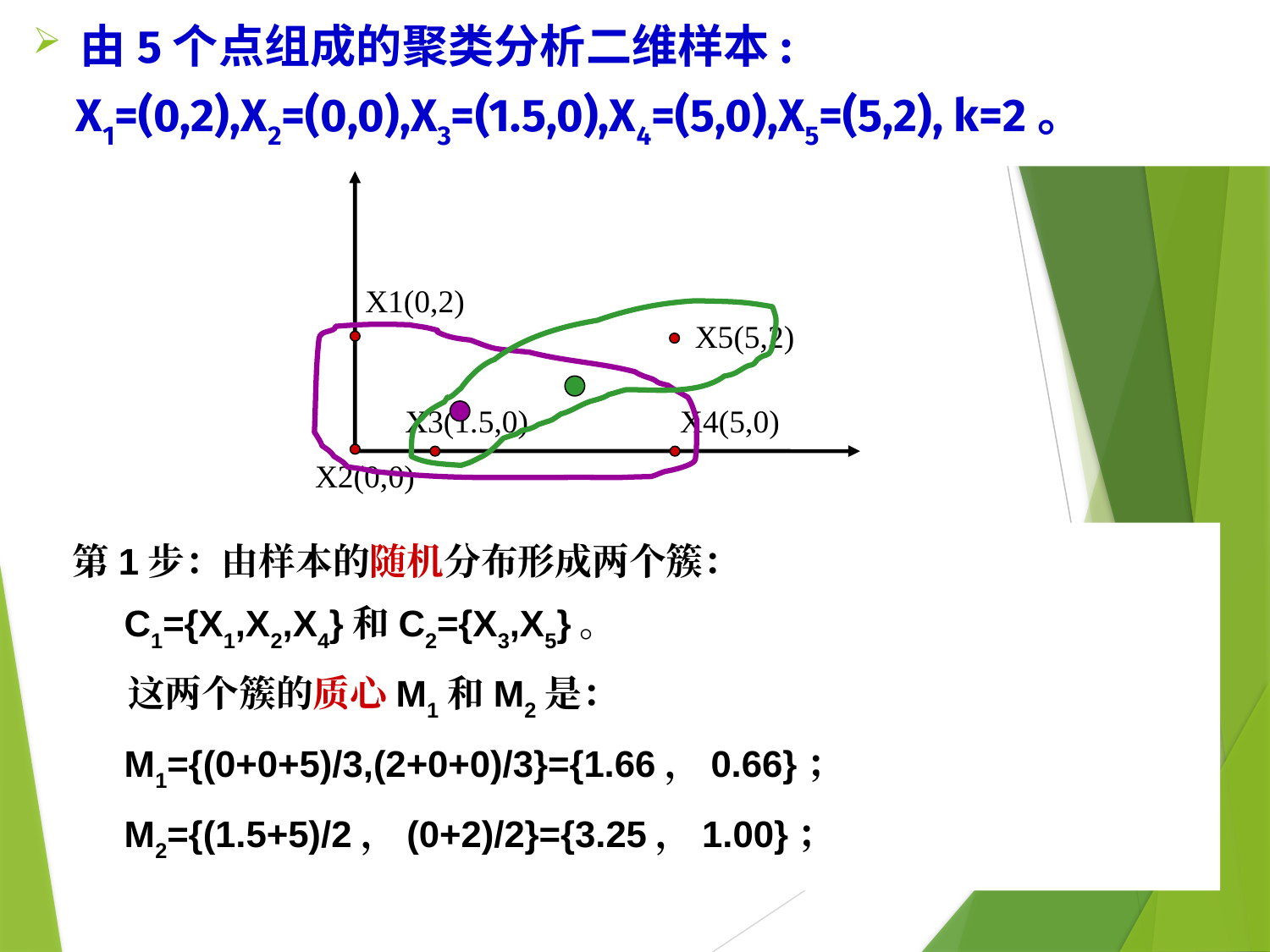

由5个点组成的聚类分析二维样本:
    X1=(0,2),X2=(0,0),X3=(1.5,0),X4=(5,0),X5=(5,2), k=2。

X1(0,2)
X5(5,2)

X3(1.5,0)
X4(5,0)

X2(0,0)

第1步：由样本的随机分布形成两个簇：
     C1={X1,X2,X4}和C2={X3,X5}。
     这两个簇的质心M1和M2是：
     M1={(0+0+5)/3,(2+0+0)/3}={1.66，0.66}；
     M2={(1.5+5)/2，(0+2)/2}={3.25，1.00}；